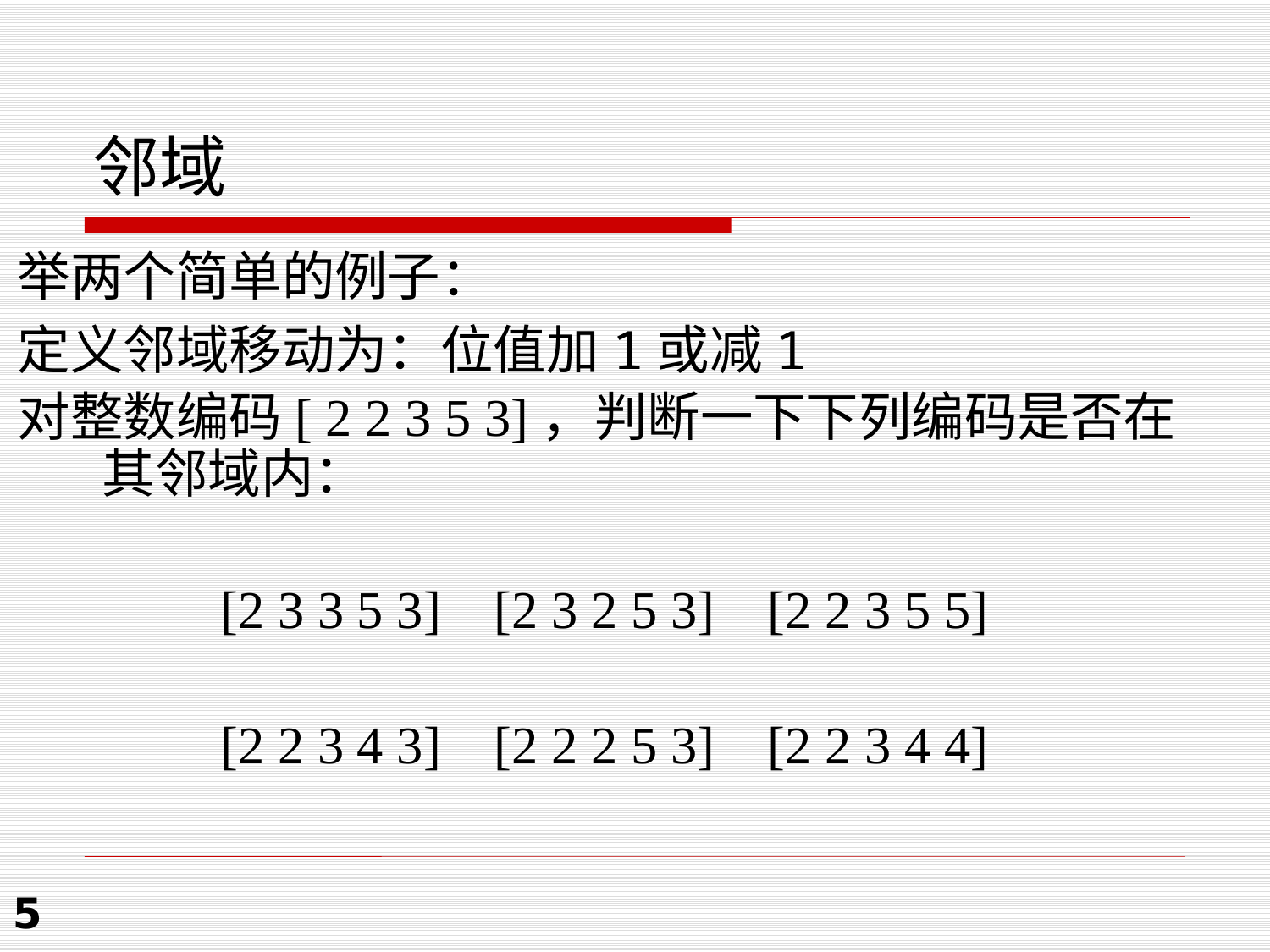

# 邻域
举两个简单的例子：
定义邻域移动为：位值加1或减1
对整数编码[ 2 2 3 5 3]，判断一下下列编码是否在其邻域内：

[2 3 3 5 3]    [2 3 2 5 3]    [2 2 3 5 5]

[2 2 3 4 3]    [2 2 2 5 3]    [2 2 3 4 4]